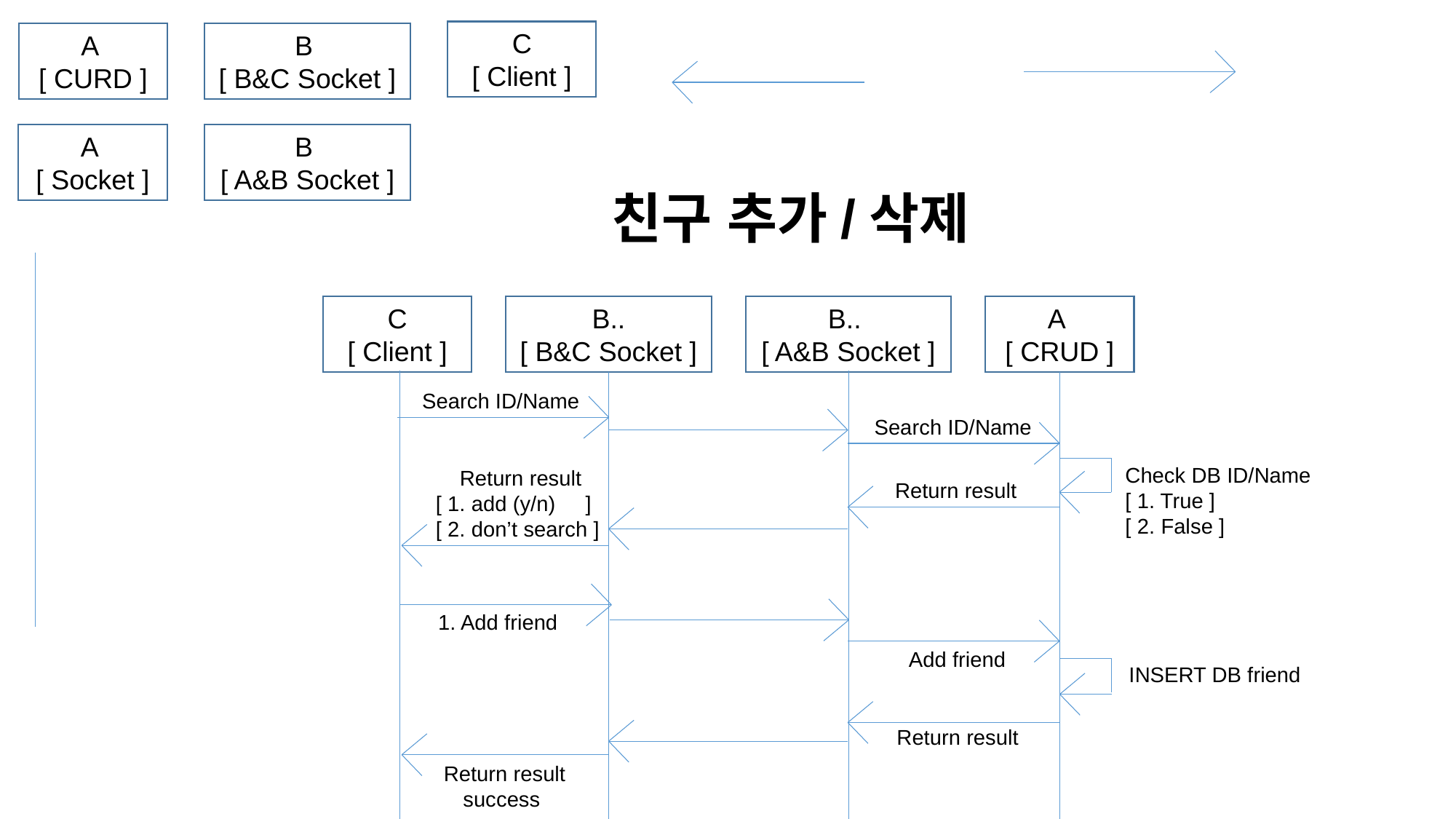

C
[ Client ]
A
[ CURD ]
B
[ B&C Socket ]
A
[ Socket ]
B
[ A&B Socket ]
친구 추가/삭제
C
[ Client ]
B..
[ B&C Socket ]
B..
[ A&B Socket ]
A
[ CRUD ]
Search ID/Name
Search ID/Name
Check DB ID/Name
[ 1. True ]
[ 2. False ]
Return result
[ 1. add (y/n)     ]
[ 2. don’t search ]
Return result
1. Add friend
Add friend
INSERT DB friend
Return result
Return result
success